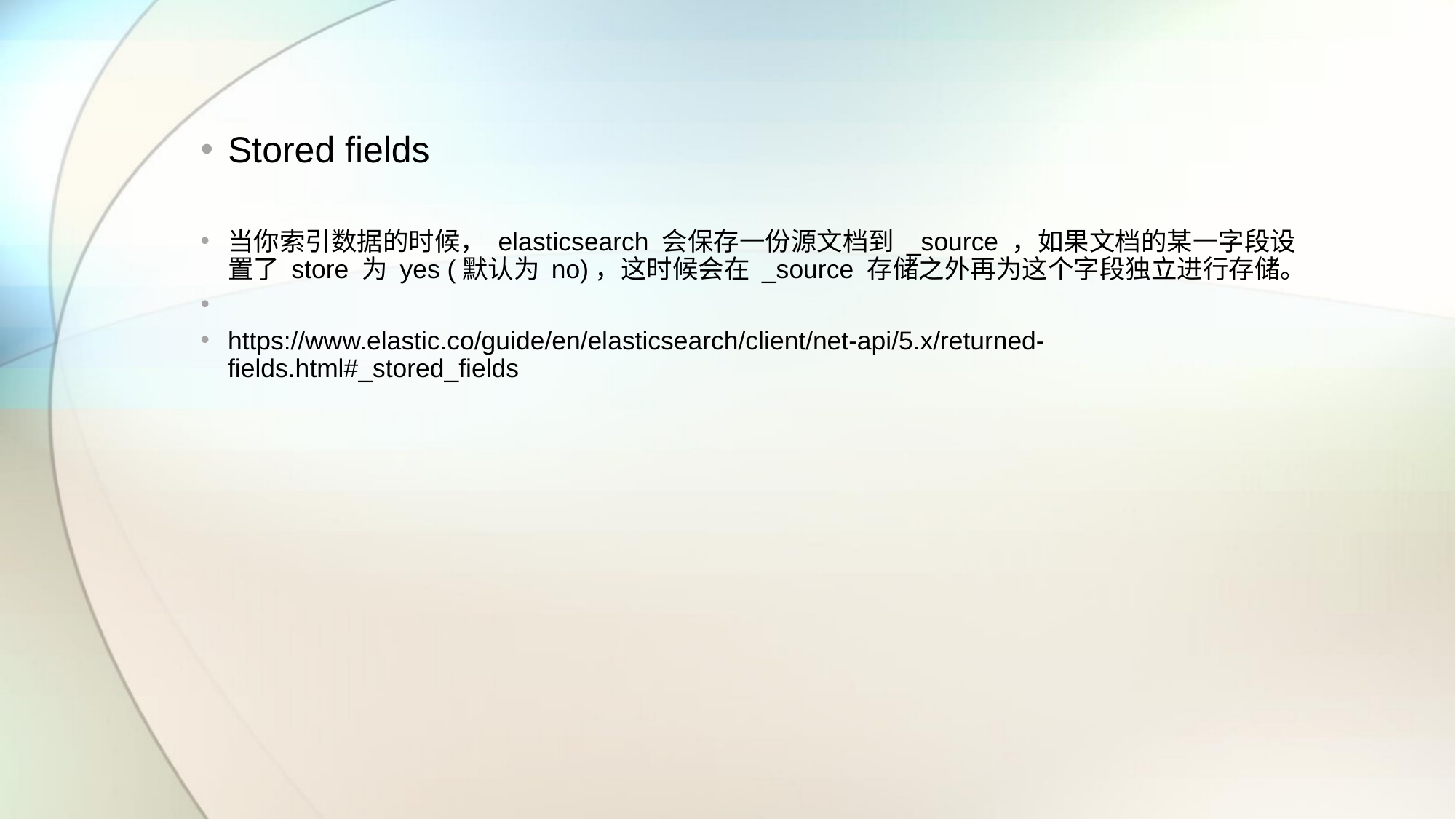

Stored fields

当你索引数据的时候， elasticsearch 会保存一份源文档到 _source ，如果文档的某一字段设置了 store 为 yes (默认为 no)，这时候会在 _source 存储之外再为这个字段独立进行存储。

https://www.elastic.co/guide/en/elasticsearch/client/net-api/5.x/returned-fields.html#_stored_fields